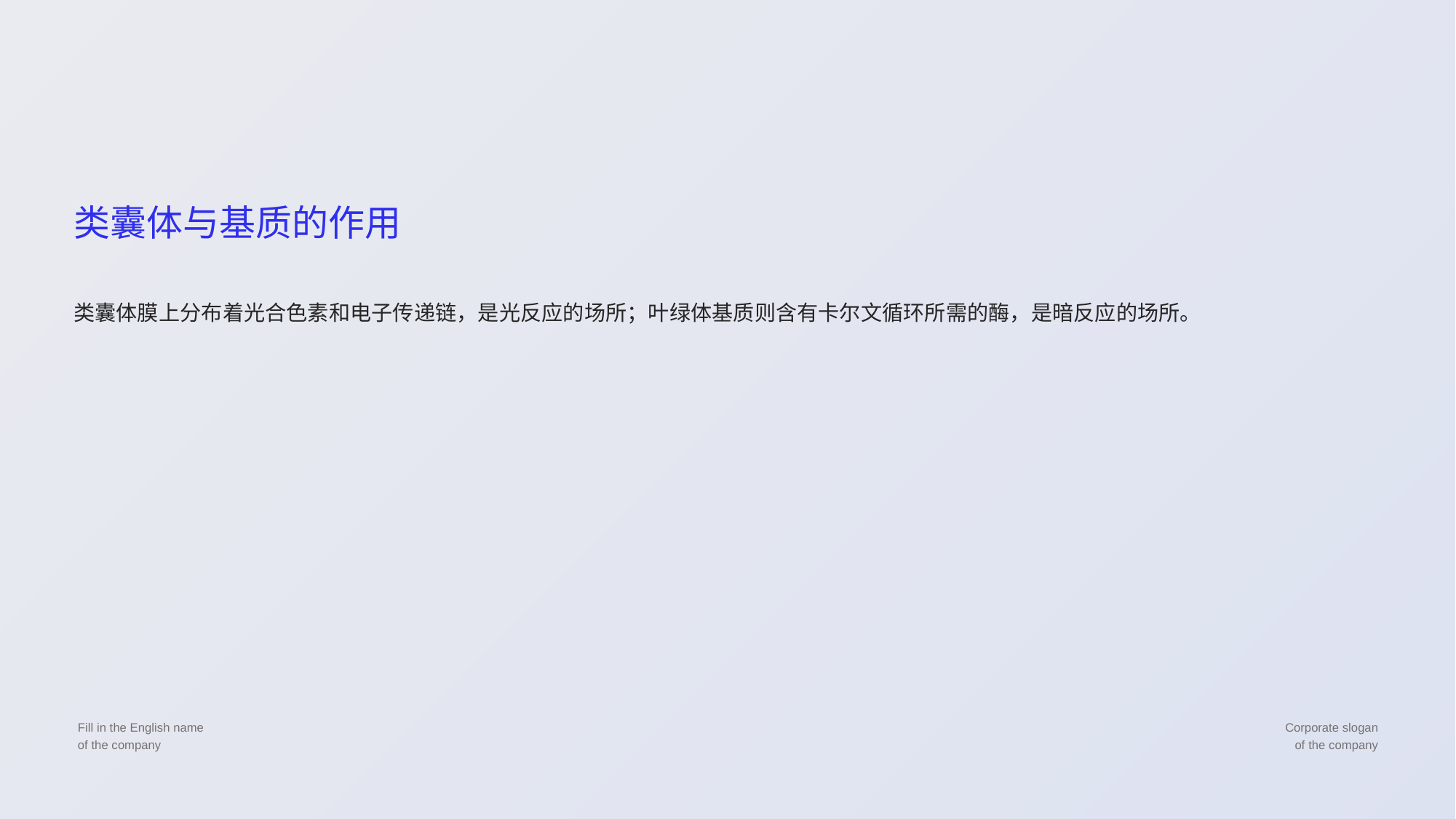

类囊体与基质的作用
类囊体膜上分布着光合色素和电子传递链，是光反应的场所；叶绿体基质则含有卡尔文循环所需的酶，是暗反应的场所。
Fill in the English name
of the company
Corporate slogan
of the company